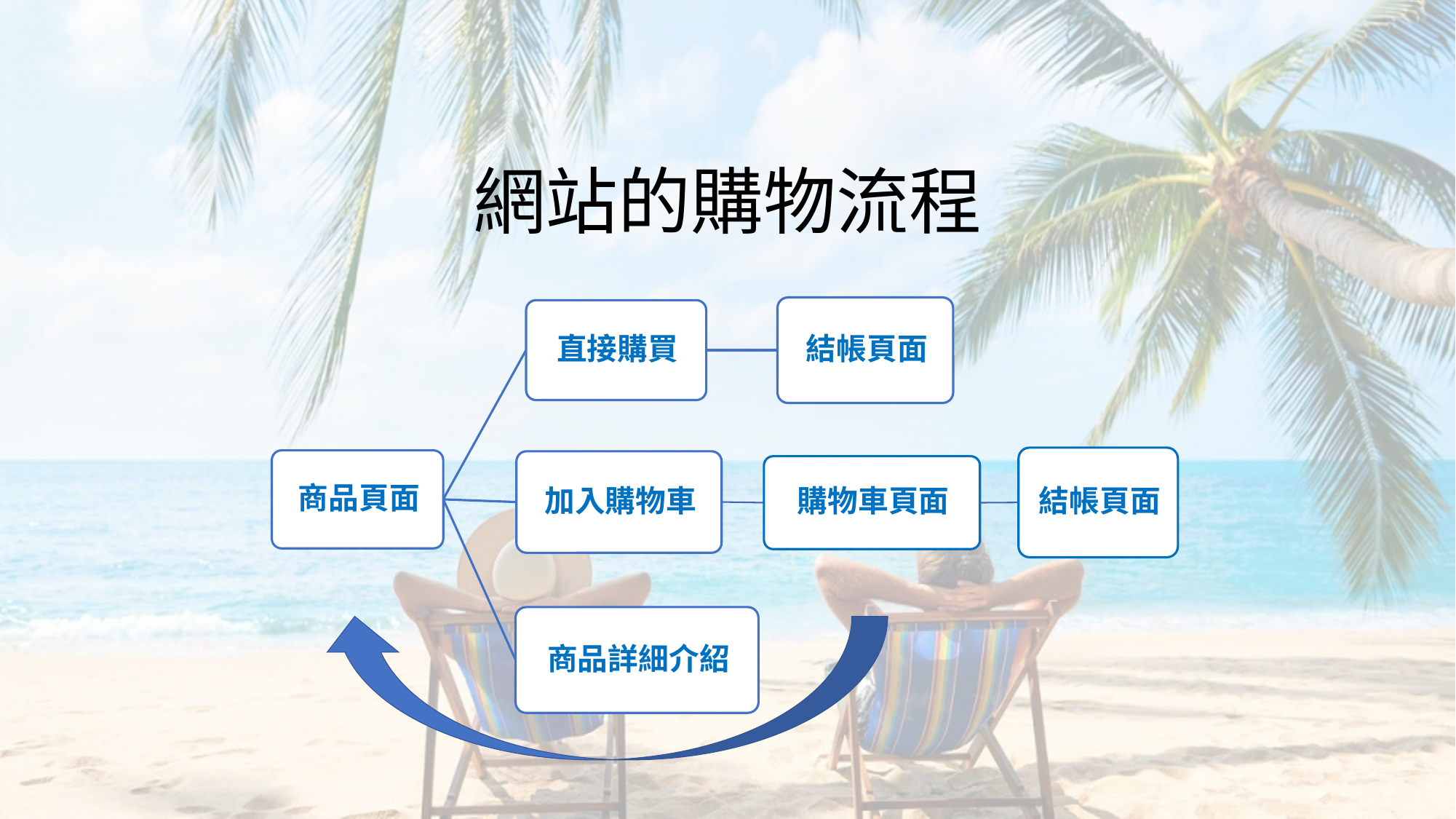

# 網站的購物流程
商品頁面

直接購買

結帳頁面

加入購物車

購物車頁面

結帳頁面

商品詳細介紹